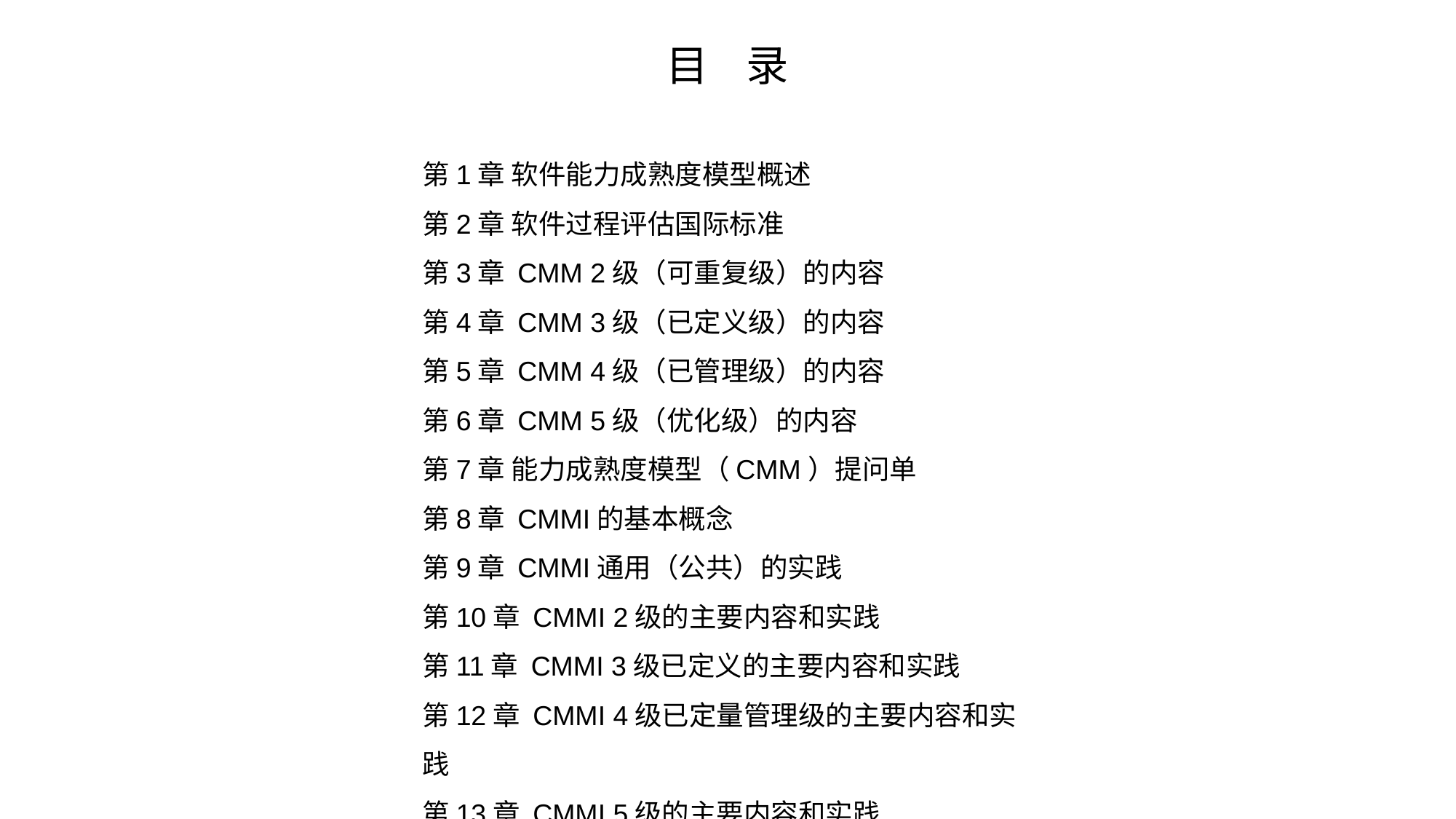

目    录
第1章 软件能力成熟度模型概述
第2章 软件过程评估国际标准
第3章 CMM 2级（可重复级）的内容
第4章 CMM 3级（已定义级）的内容
第5章 CMM 4级（已管理级）的内容
第6章 CMM 5级（优化级）的内容
第7章 能力成熟度模型（CMM）提问单
第8章 CMMI的基本概念
第9章 CMMI通用（公共）的实践
第10章 CMMI 2级的主要内容和实践
第11章 CMMI 3级已定义的主要内容和实践
第12章 CMMI 4级已定量管理级的主要内容和实践
第13章 CMMI 5级的主要内容和实践